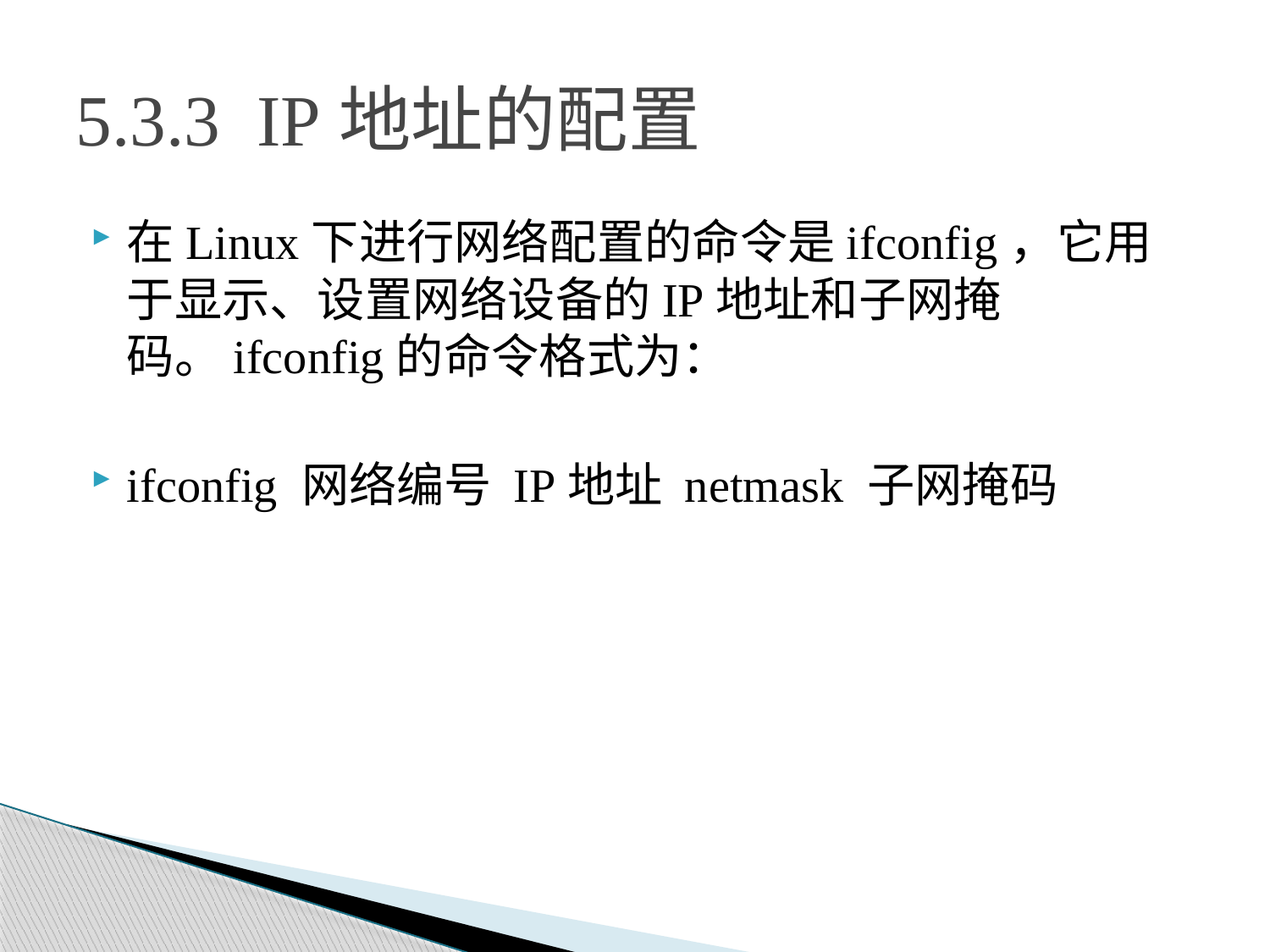

# 5.3.3  IP地址的配置
在Linux下进行网络配置的命令是ifconfig，它用于显示、设置网络设备的IP地址和子网掩码。ifconfig的命令格式为：

ifconfig 网络编号 IP地址 netmask 子网掩码